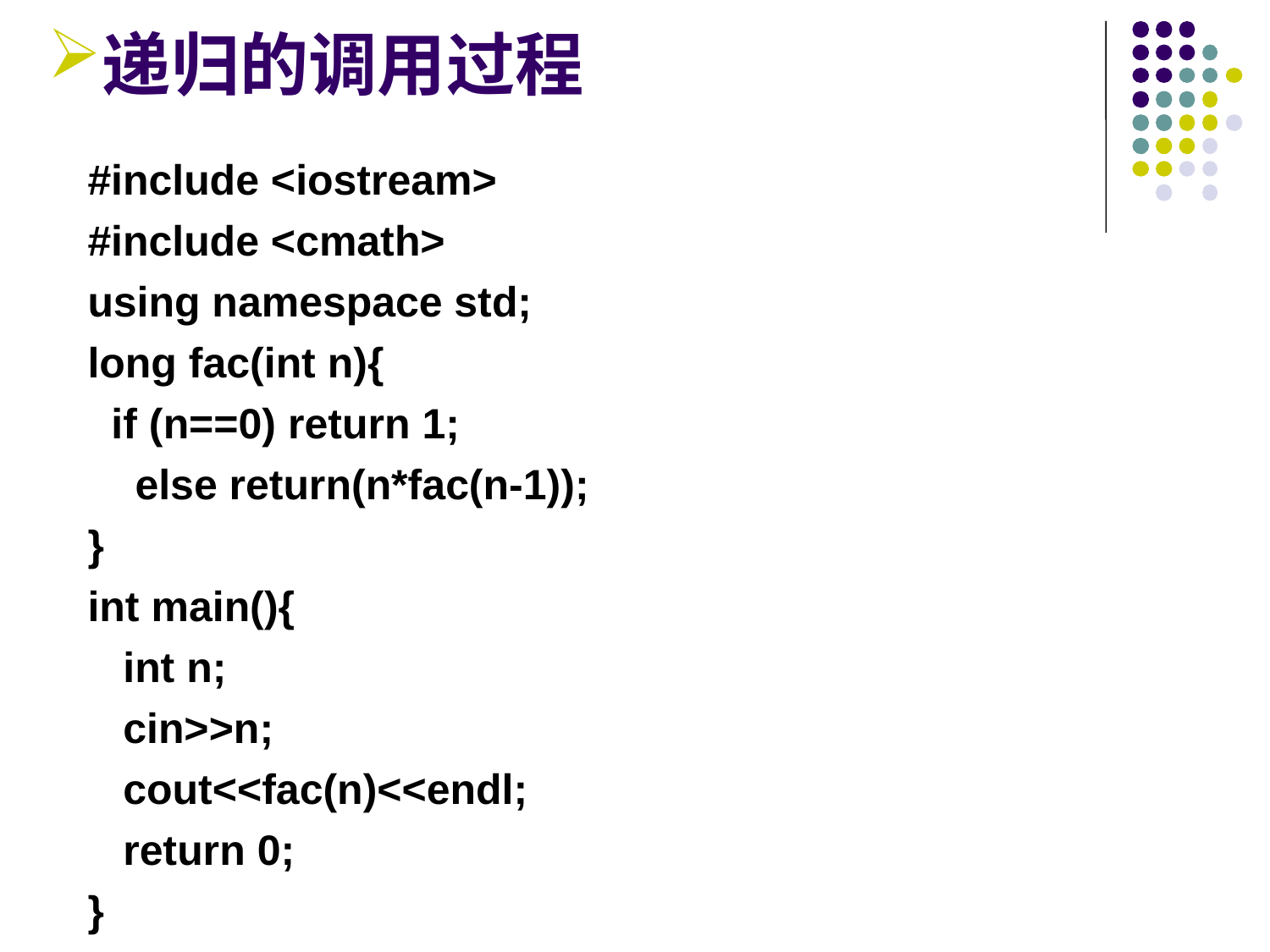

# 递归的调用过程
#include <iostream>
#include <cmath>
using namespace std;
long fac(int n){
  if (n==0) return 1;
    else return(n*fac(n-1));
}
int main(){
   int n;
   cin>>n;
   cout<<fac(n)<<endl;
   return 0;
}